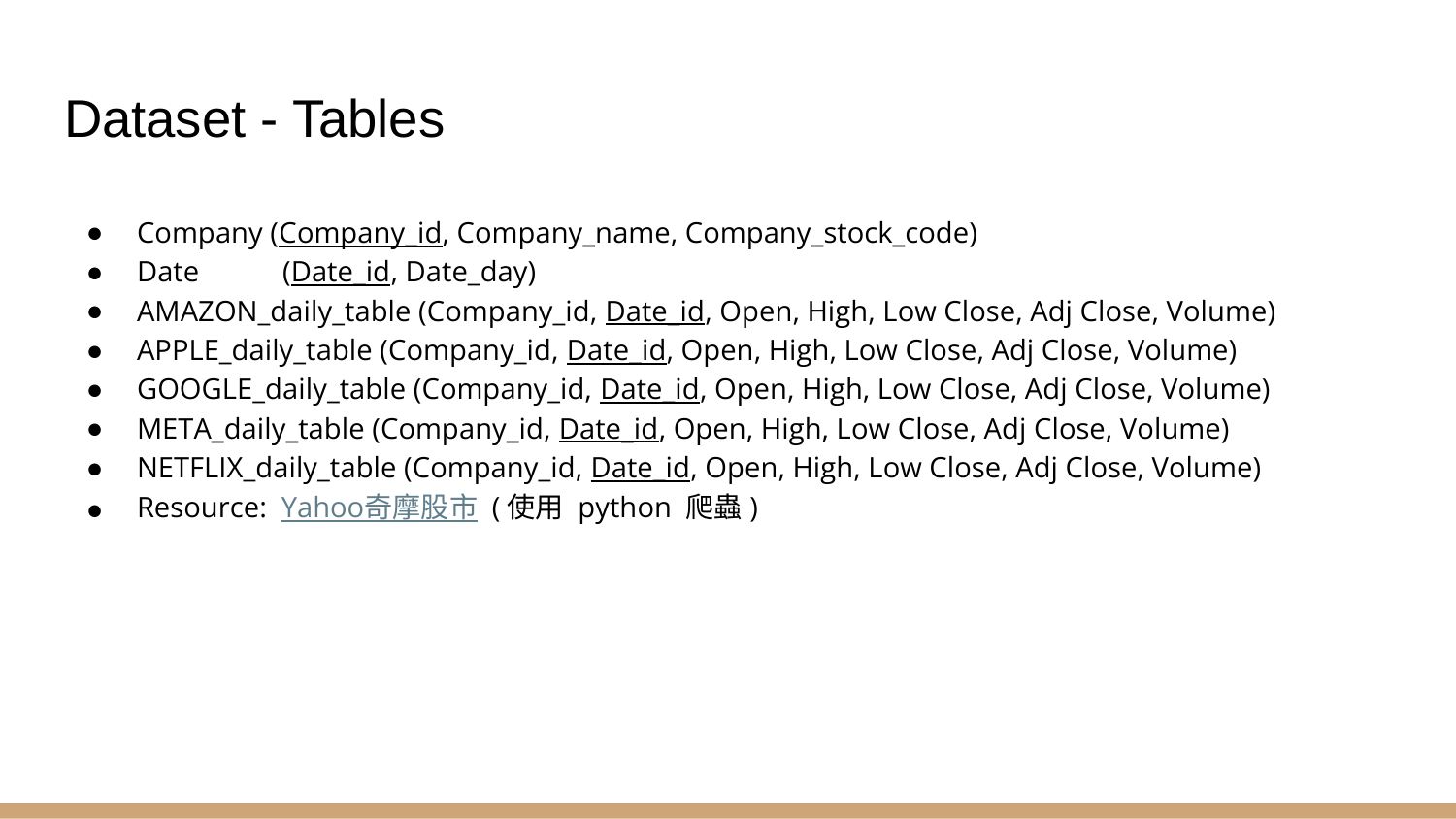

# Dataset - Tables
Company (Company_id, Company_name, Company_stock_code)
Date	(Date_id, Date_day)
AMAZON_daily_table (Company_id, Date_id, Open, High, Low Close, Adj Close, Volume)
APPLE_daily_table (Company_id, Date_id, Open, High, Low Close, Adj Close, Volume)
GOOGLE_daily_table (Company_id, Date_id, Open, High, Low Close, Adj Close, Volume)
META_daily_table (Company_id, Date_id, Open, High, Low Close, Adj Close, Volume)
NETFLIX_daily_table (Company_id, Date_id, Open, High, Low Close, Adj Close, Volume)
Resource: Yahoo奇摩股市 (使用 python 爬蟲)